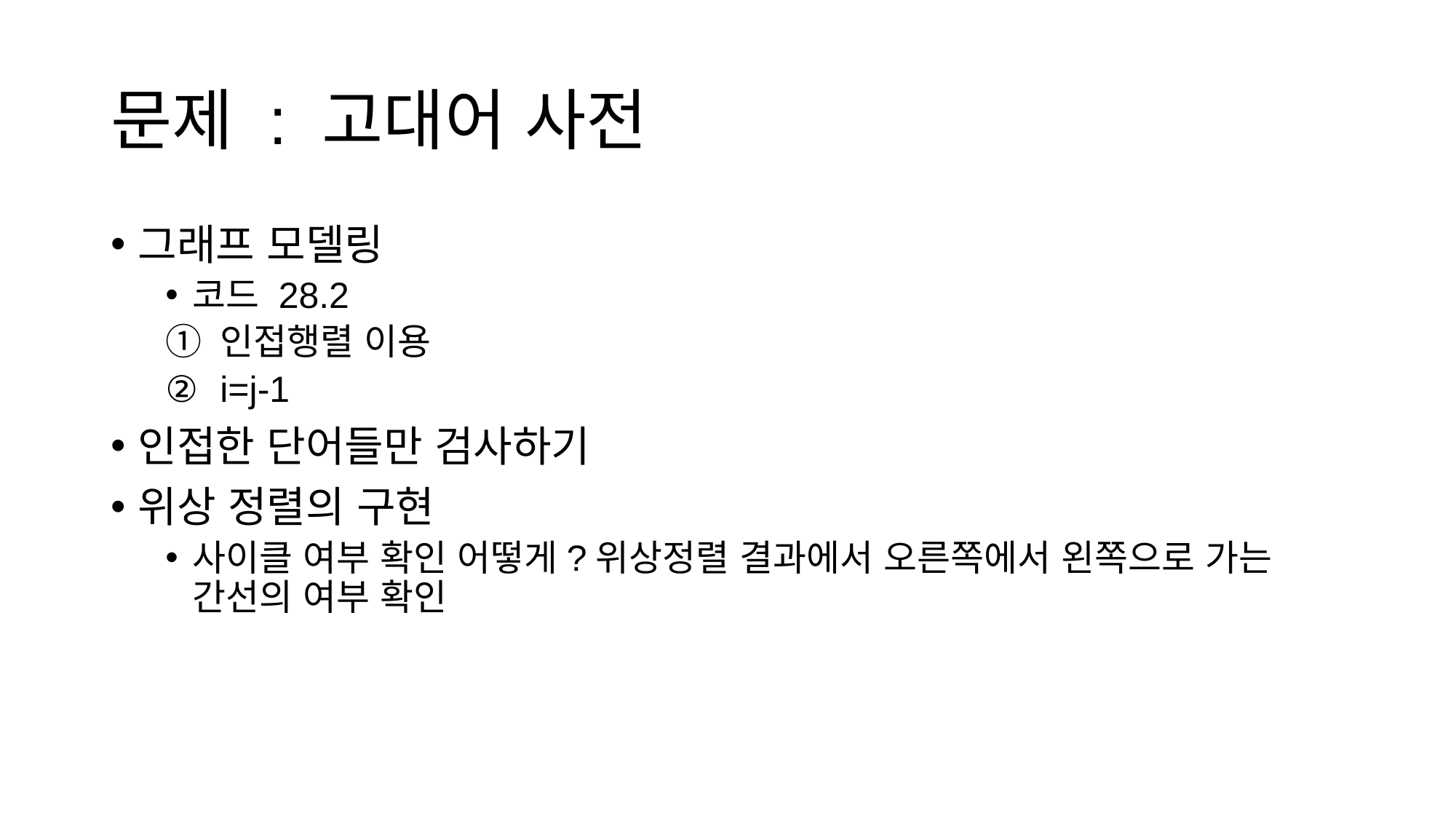

# 문제 : 고대어 사전
그래프 모델링
코드 28.2
인접행렬 이용
i=j-1
인접한 단어들만 검사하기
위상 정렬의 구현
사이클 여부 확인 어떻게?위상정렬 결과에서 오른쪽에서 왼쪽으로 가는 간선의 여부 확인